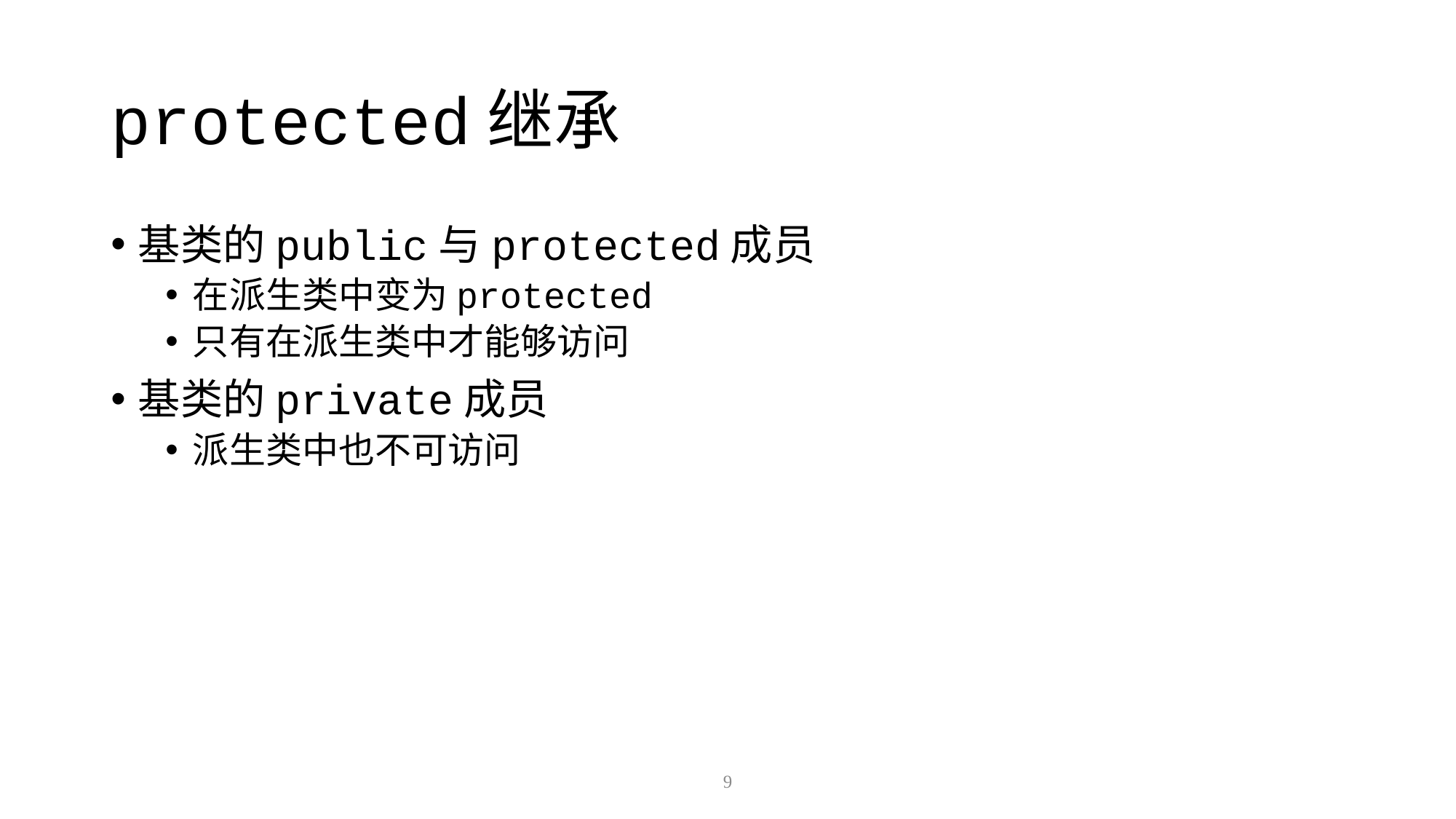

# protected继承
基类的public与protected成员
在派生类中变为protected
只有在派生类中才能够访问
基类的private成员
派生类中也不可访问

9